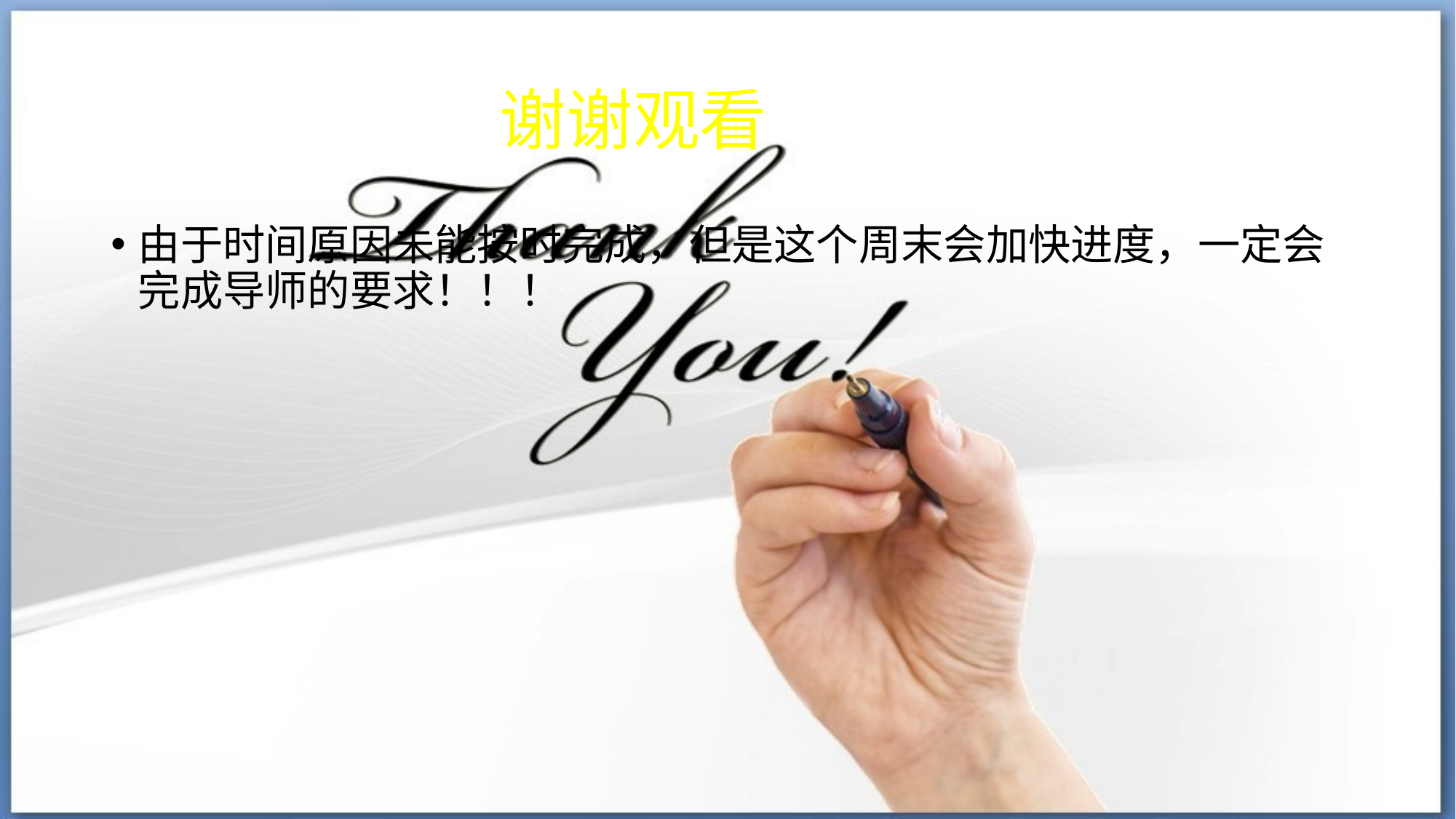

# 谢谢观看
由于时间原因未能按时完成，但是这个周末会加快进度，一定会完成导师的要求！！！